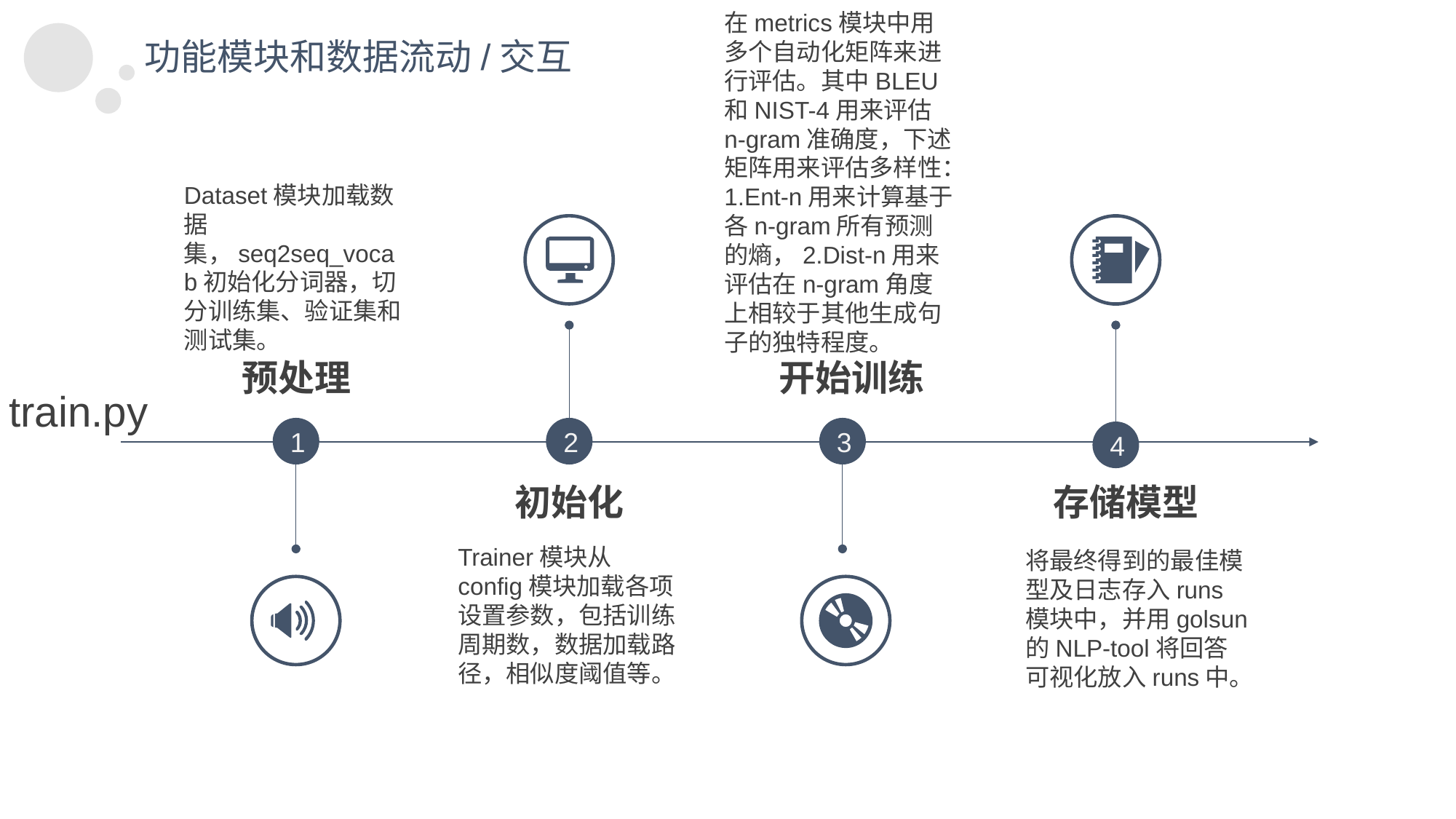

在metrics模块中用多个自动化矩阵来进行评估。其中BLEU和NIST-4用来评估n-gram准确度，下述矩阵用来评估多样性：1.Ent-n用来计算基于各n-gram所有预测的熵，2.Dist-n用来评估在n-gram角度上相较于其他生成句子的独特程度。
功能模块和数据流动/交互
Dataset模块加载数据集，seq2seq_vocab初始化分词器，切分训练集、验证集和测试集。

预处理
开始训练
train.py
2
3
1
4
初始化
存储模型
Trainer模块从config模块加载各项设置参数，包括训练周期数，数据加载路径，相似度阈值等。
将最终得到的最佳模型及日志存入runs模块中，并用golsun的NLP-tool将回答可视化放入runs中。